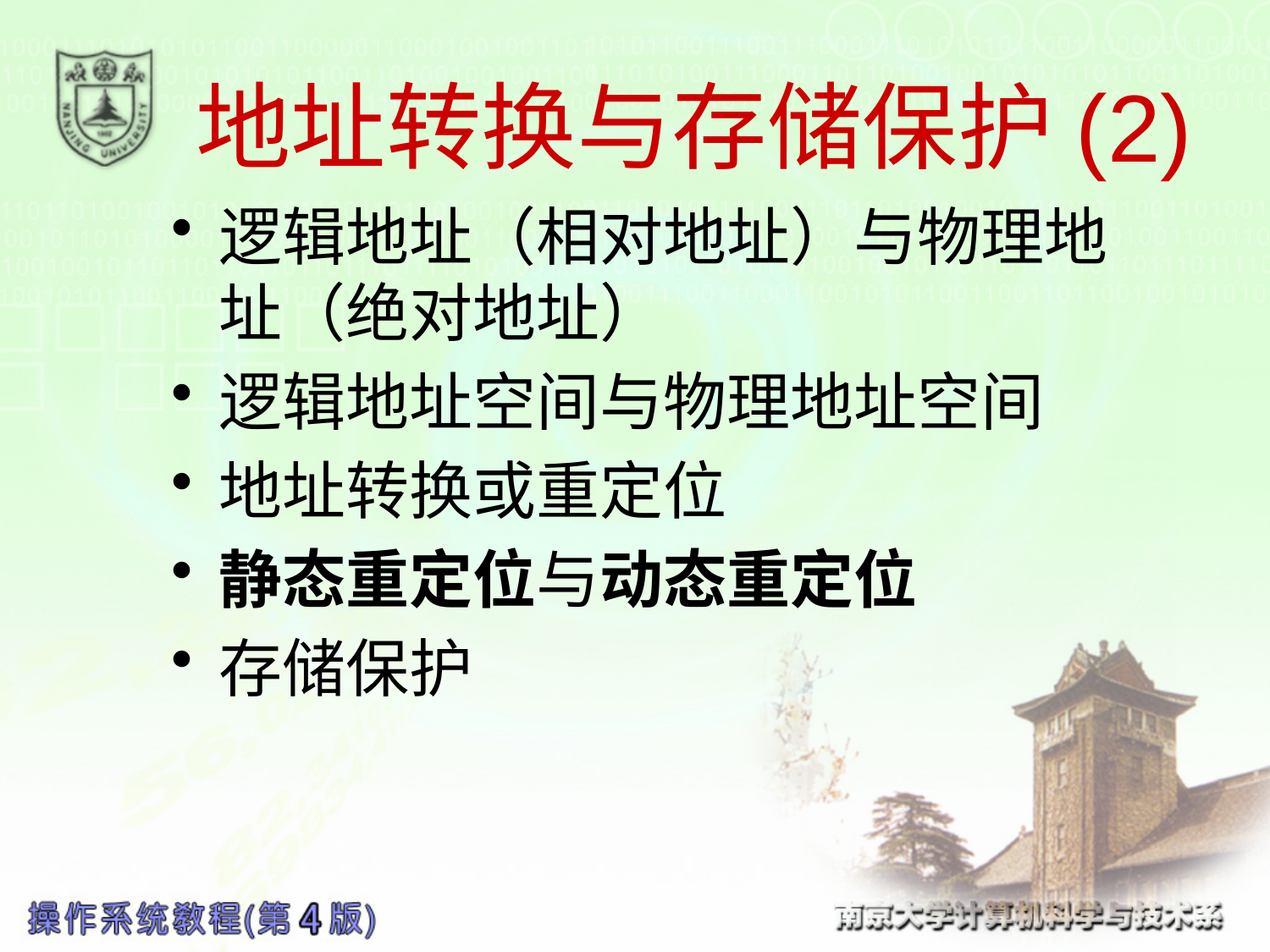

# 地址转换与存储保护(2)
逻辑地址（相对地址）与物理地址（绝对地址）
逻辑地址空间与物理地址空间
地址转换或重定位
静态重定位与动态重定位
存储保护